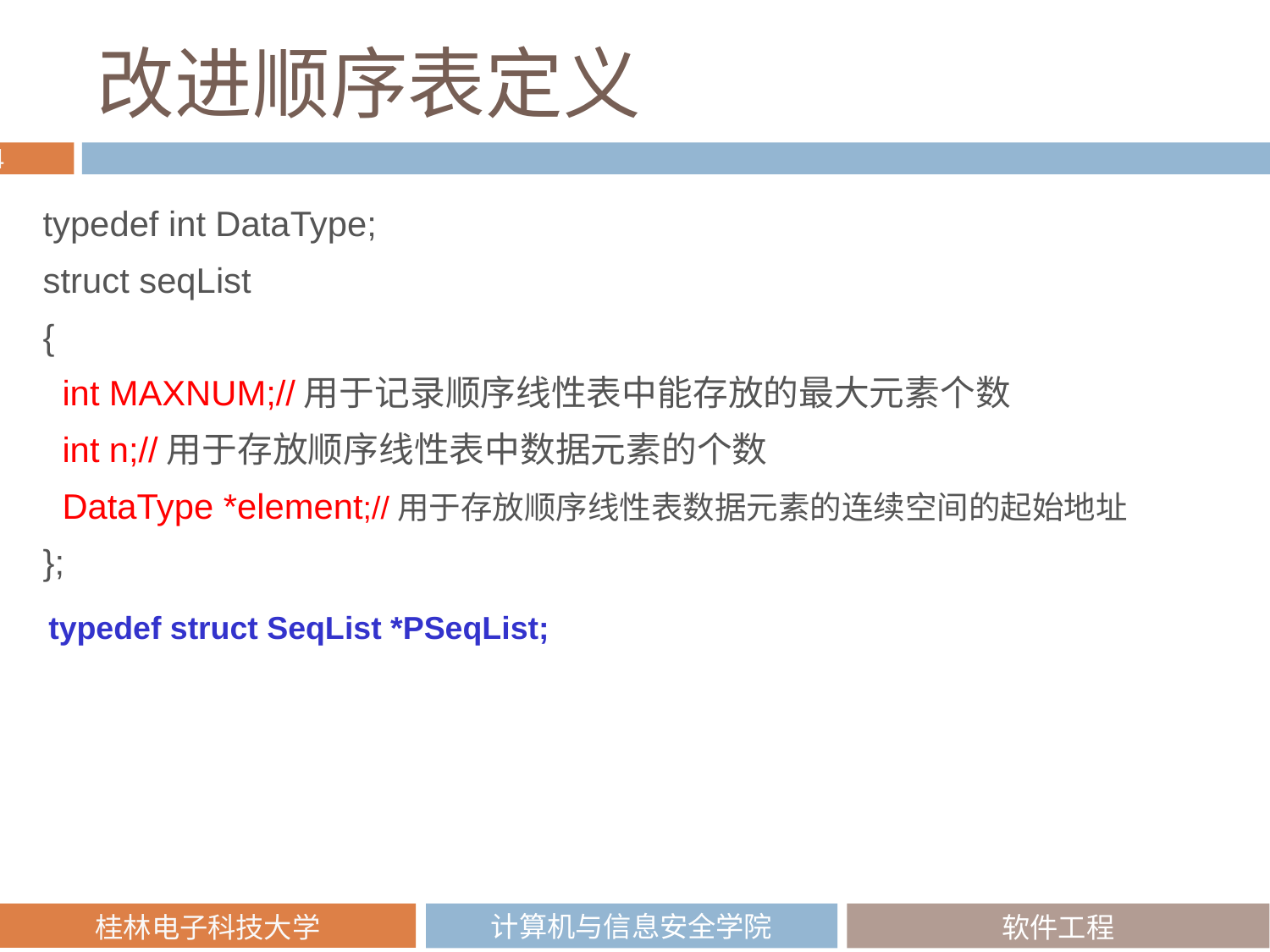

# 改进顺序表定义
typedef int DataType;
struct seqList
{
  int MAXNUM;//用于记录顺序线性表中能存放的最大元素个数
  int n;//用于存放顺序线性表中数据元素的个数
  DataType *element;//用于存放顺序线性表数据元素的连续空间的起始地址
};
typedef struct SeqList *PSeqList;